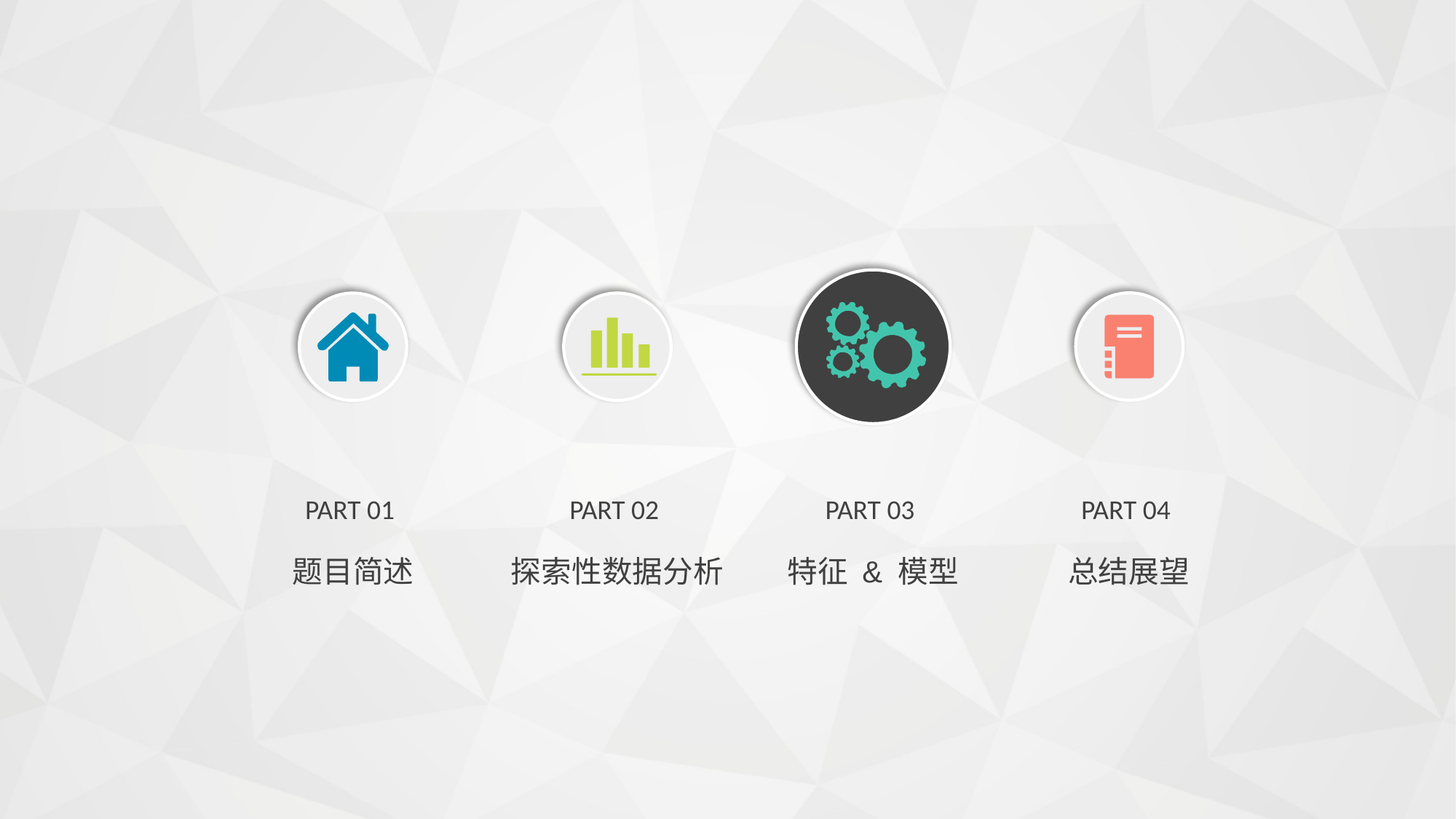

PART 03
特征 & 模型

PART 04
总结展望

PART 01
题目简述

PART 02
探索性数据分析